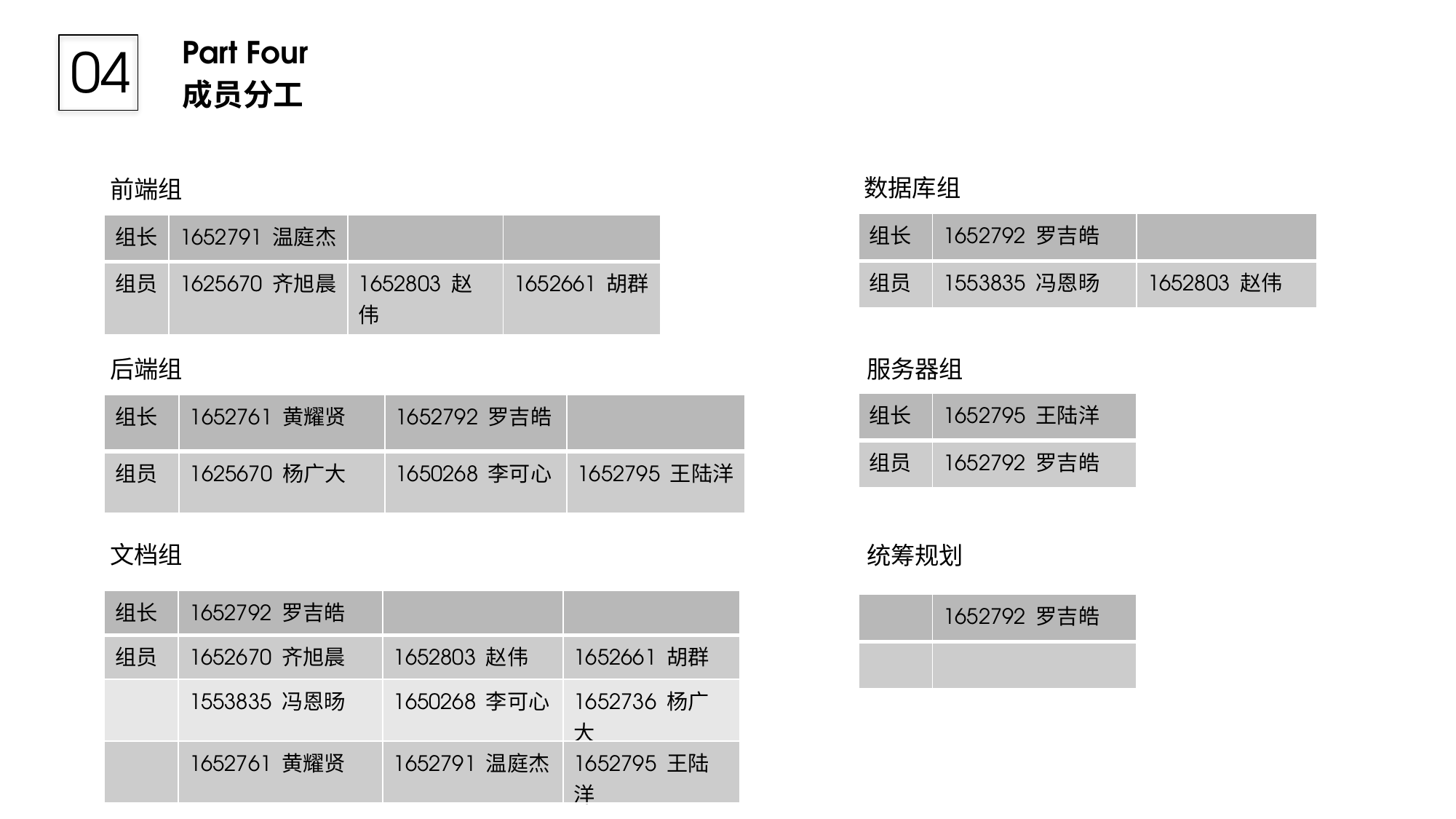

Part Four
成员分工
04
数据库组
前端组
| 组长 | 1652792 罗吉皓 |  |
| --- | --- | --- |
| 组员 | 1553835 冯恩旸 | 1652803 赵伟 |
| 组长 | 1652791 温庭杰 |  |  |
| --- | --- | --- | --- |
| 组员 | 1625670 齐旭晨 | 1652803 赵伟 | 1652661 胡群 |
后端组
服务器组
| 组长 | 1652795 王陆洋 |
| --- | --- |
| 组员 | 1652792 罗吉皓 |
| 组长 | 1652761 黄耀贤 | 1652792 罗吉皓 |  |
| --- | --- | --- | --- |
| 组员 | 1625670 杨广大 | 1650268 李可心 | 1652795 王陆洋 |
文档组
统筹规划
| 组长 | 1652792 罗吉皓 |  |  |
| --- | --- | --- | --- |
| 组员 | 1652670 齐旭晨 | 1652803 赵伟 | 1652661 胡群 |
|  | 1553835 冯恩旸 | 1650268 李可心 | 1652736 杨广大 |
|  | 1652761 黄耀贤 | 1652791 温庭杰 | 1652795 王陆洋 |
|  | 1652792 罗吉皓 |
| --- | --- |
|  |  |